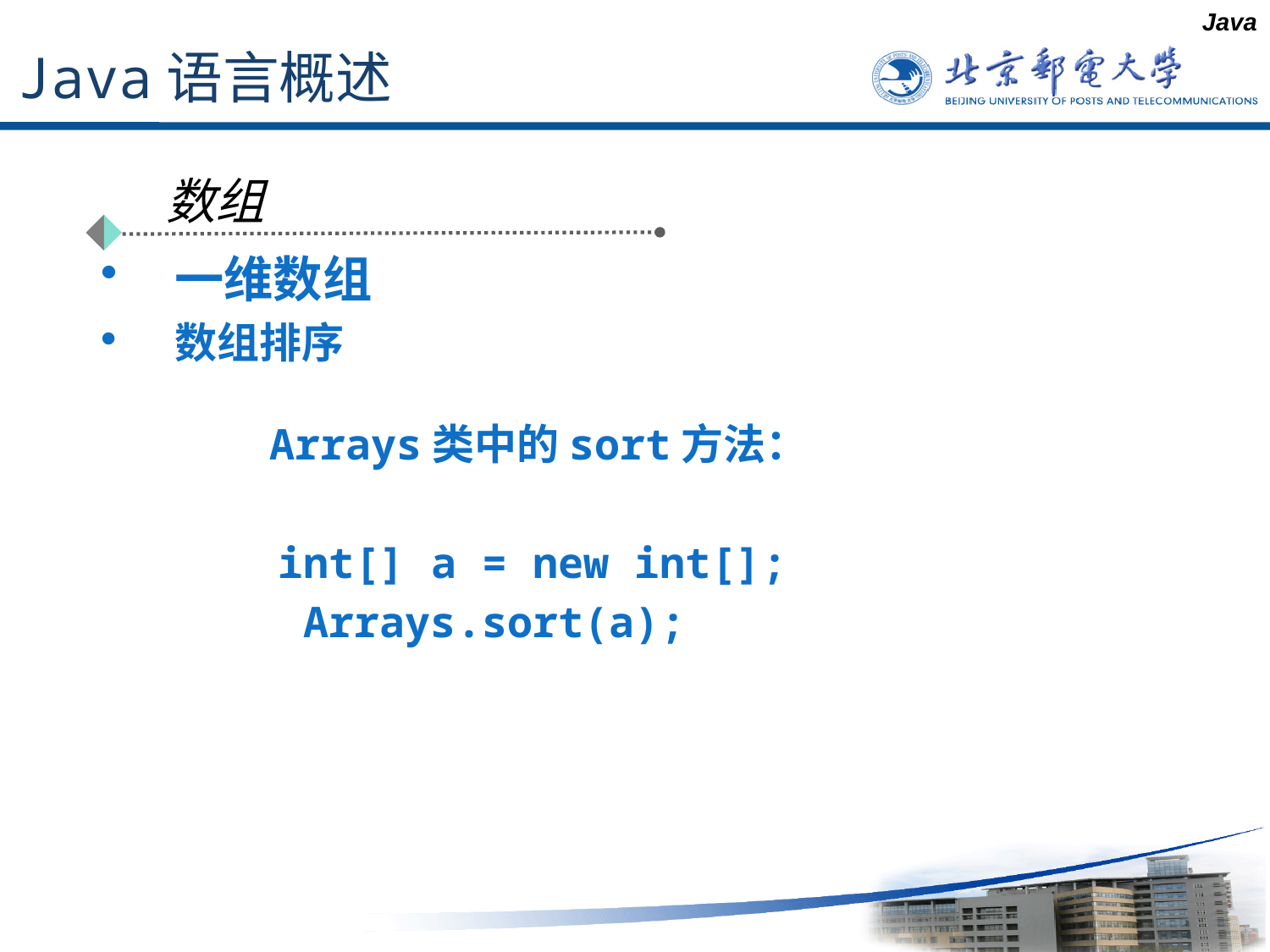

Java
# Java语言概述

数组

一维数组
数组排序
　　Arrays类中的sort方法：

       int[] a = new int[];
        Arrays.sort(a);